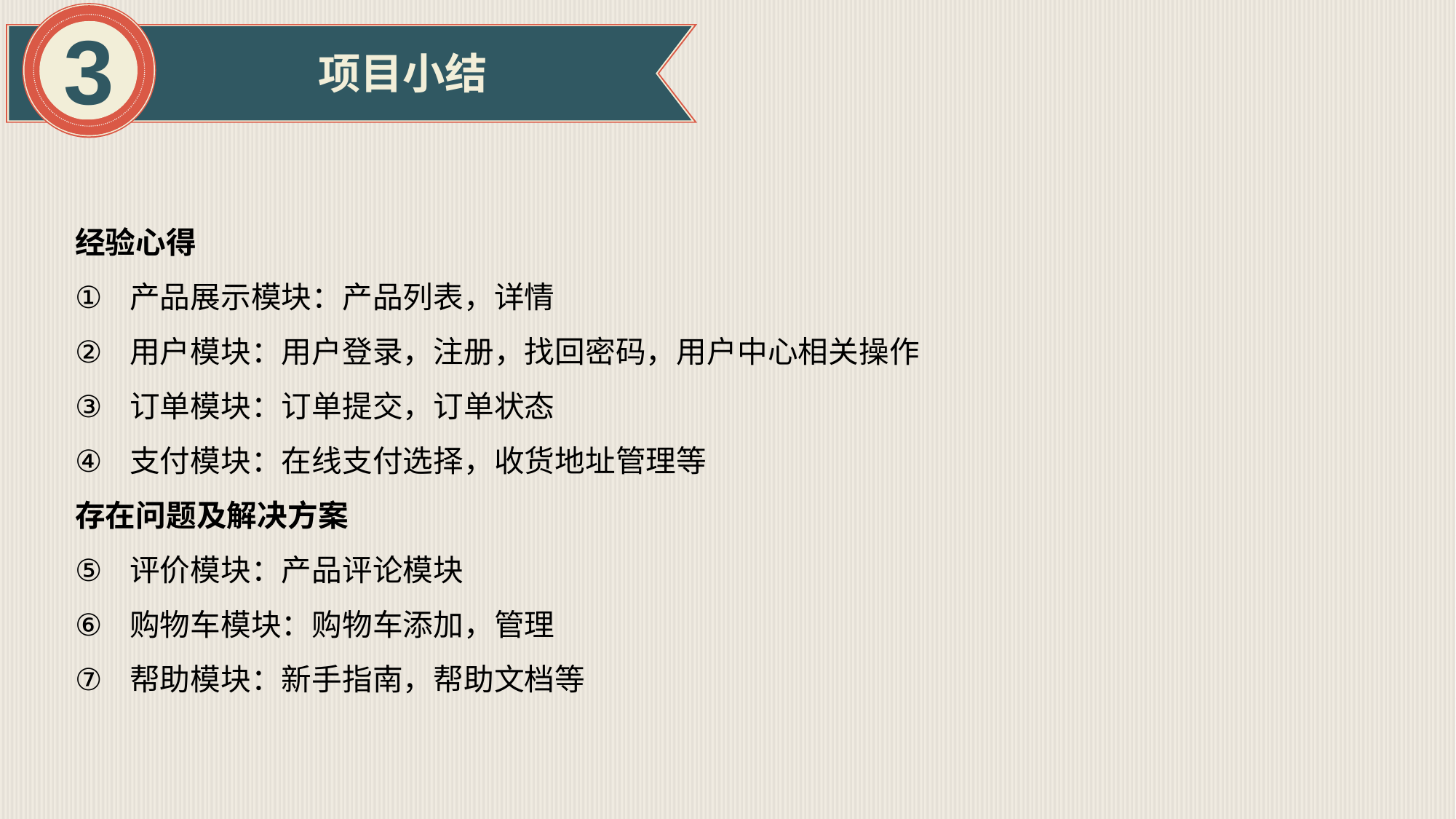

3

项目小结
经验心得
产品展示模块：产品列表，详情
用户模块：用户登录，注册，找回密码，用户中心相关操作
订单模块：订单提交，订单状态
支付模块：在线支付选择，收货地址管理等
存在问题及解决方案
评价模块：产品评论模块
购物车模块：购物车添加，管理
帮助模块：新手指南，帮助文档等